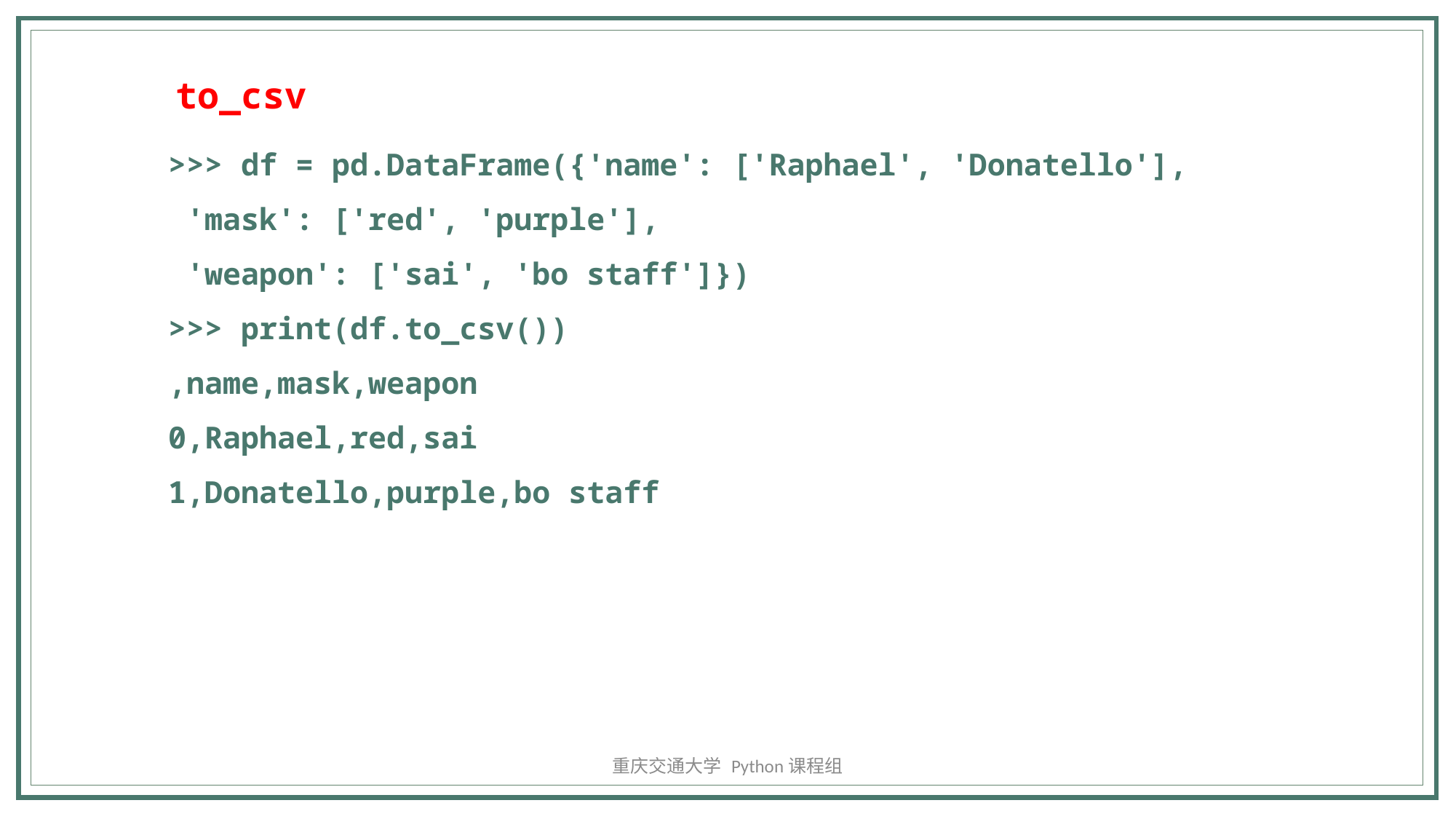

to_csv
>>> df = pd.DataFrame({'name': ['Raphael', 'Donatello'],
 'mask': ['red', 'purple'],
 'weapon': ['sai', 'bo staff']})
>>> print(df.to_csv())
,name,mask,weapon
0,Raphael,red,sai
1,Donatello,purple,bo staff
重庆交通大学 Python课程组